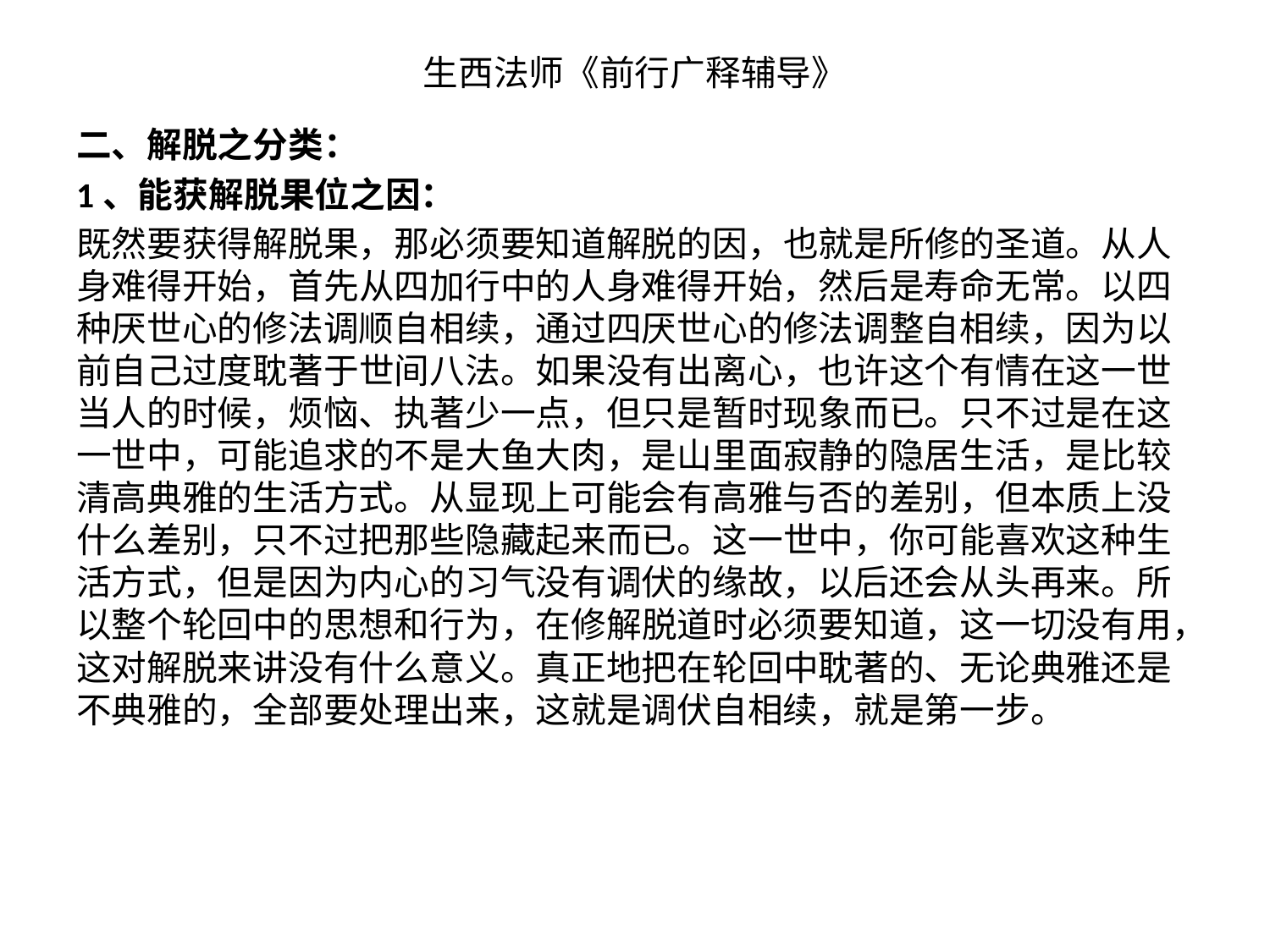

# 生西法师《前行广释辅导》
二、解脱之分类：
1、能获解脱果位之因：
既然要获得解脱果，那必须要知道解脱的因，也就是所修的圣道。从人身难得开始，首先从四加行中的人身难得开始，然后是寿命无常。以四种厌世心的修法调顺自相续，通过四厌世心的修法调整自相续，因为以前自己过度耽著于世间八法。如果没有出离心，也许这个有情在这一世当人的时候，烦恼、执著少一点，但只是暂时现象而已。只不过是在这一世中，可能追求的不是大鱼大肉，是山里面寂静的隐居生活，是比较清高典雅的生活方式。从显现上可能会有高雅与否的差别，但本质上没什么差别，只不过把那些隐藏起来而已。这一世中，你可能喜欢这种生活方式，但是因为内心的习气没有调伏的缘故，以后还会从头再来。所以整个轮回中的思想和行为，在修解脱道时必须要知道，这一切没有用，这对解脱来讲没有什么意义。真正地把在轮回中耽著的、无论典雅还是不典雅的，全部要处理出来，这就是调伏自相续，就是第一步。